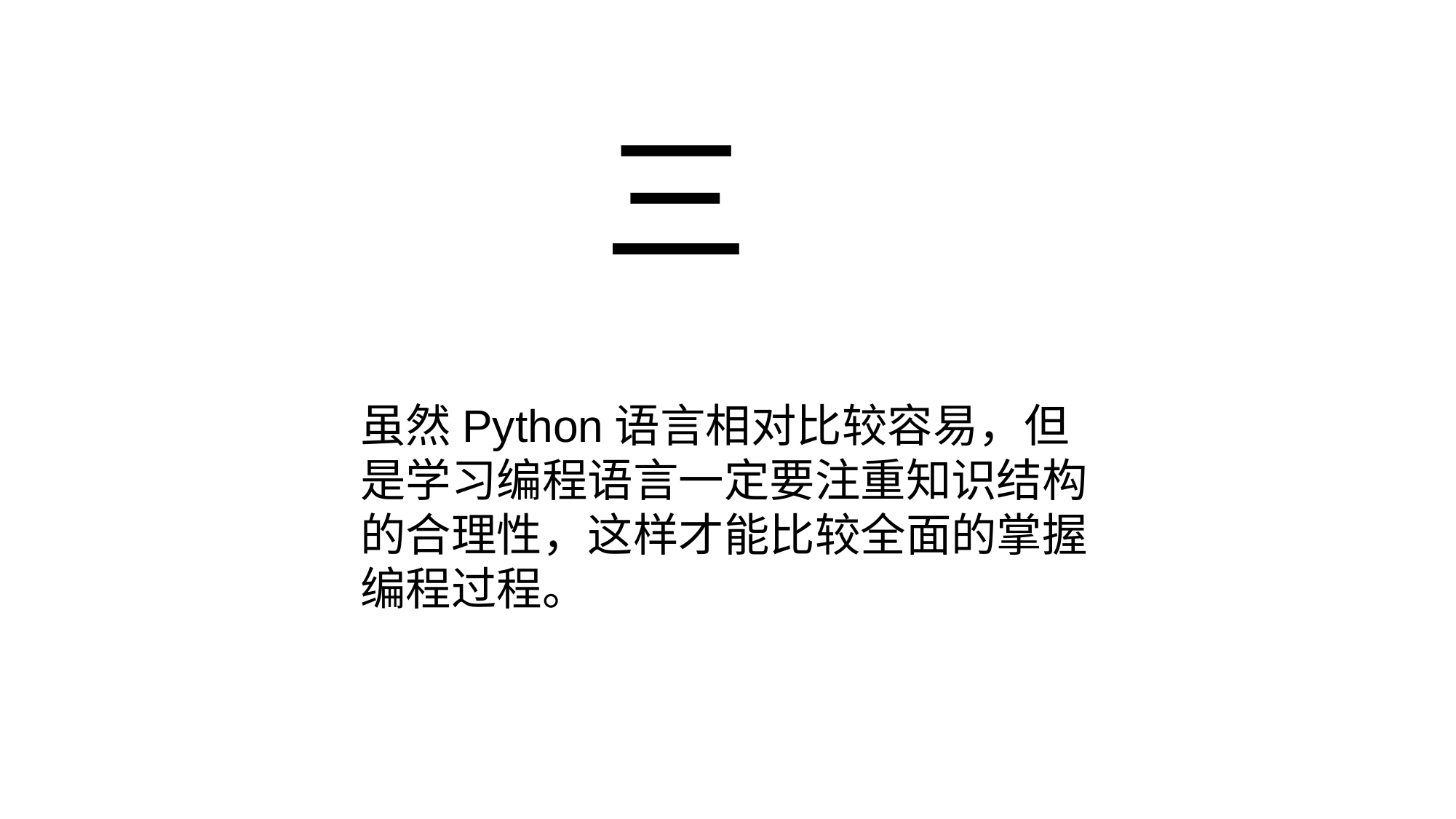

三
虽然Python语言相对比较容易，但是学习编程语言一定要注重知识结构的合理性，这样才能比较全面的掌握编程过程。